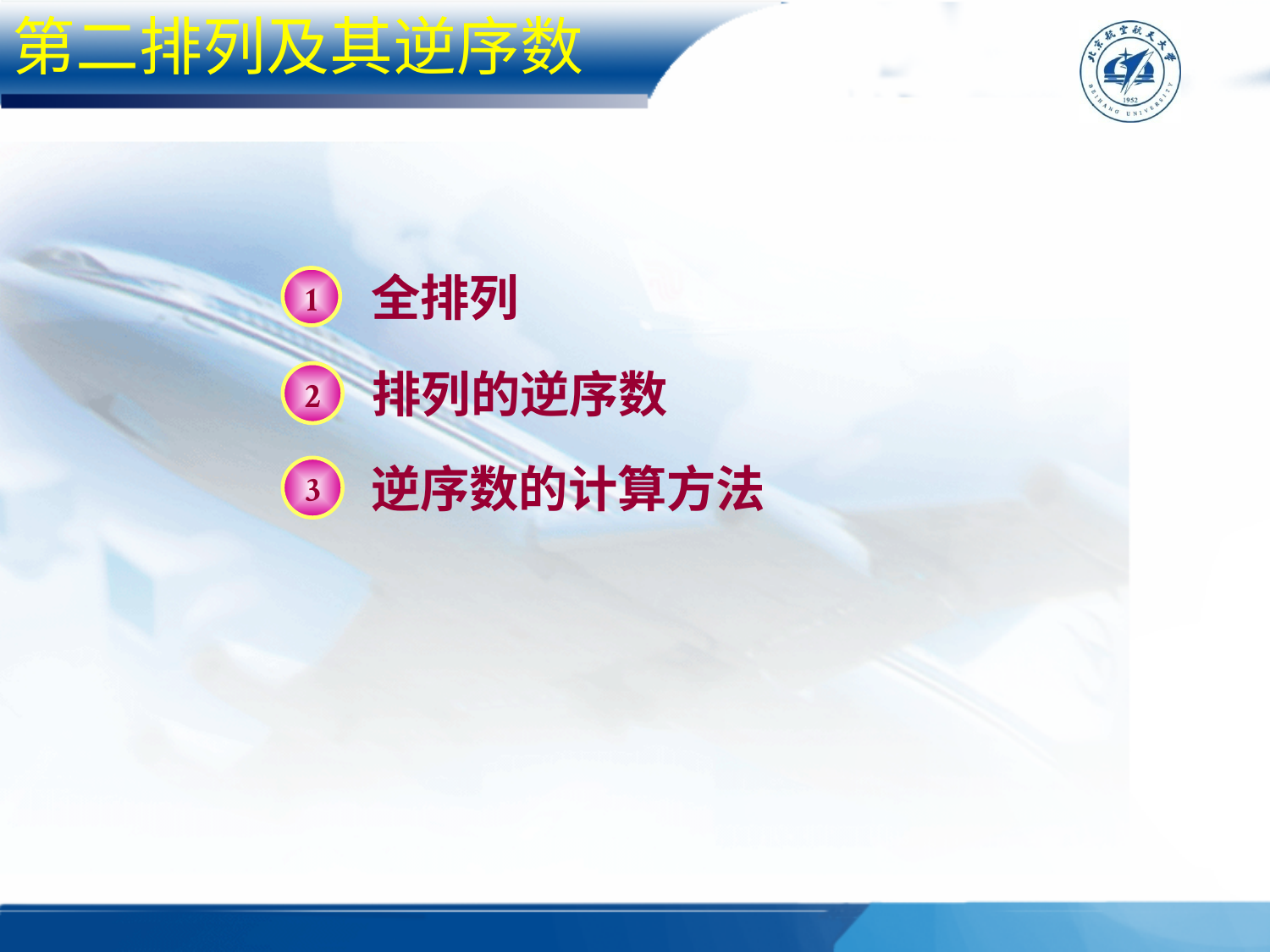

第二排列及其逆序数
全排列
1
排列的逆序数
2
逆序数的计算方法
3